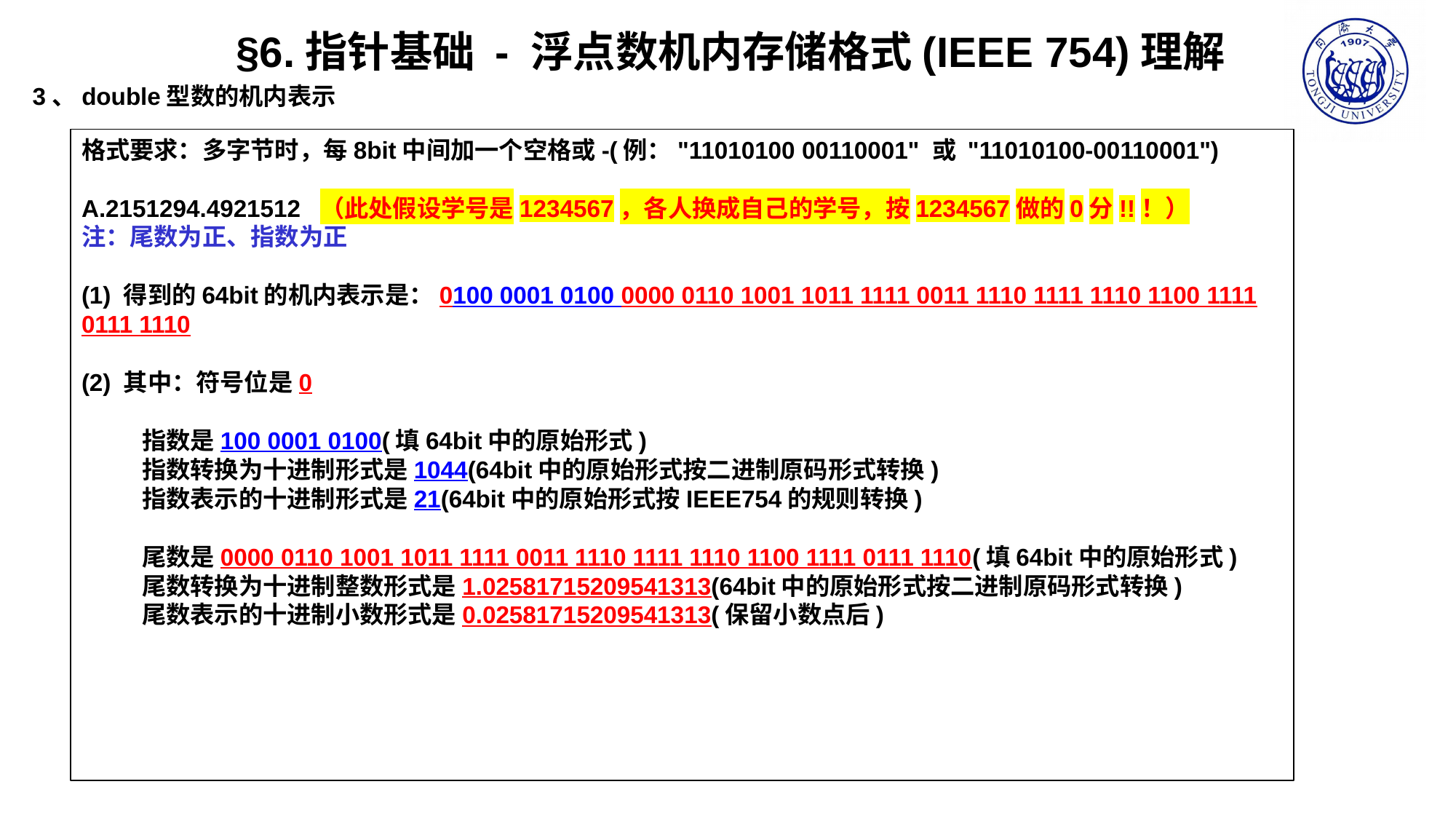

§6.指针基础 - 浮点数机内存储格式(IEEE 754)理解
3、double型数的机内表示
格式要求：多字节时，每8bit中间加一个空格或-(例："11010100 00110001" 或 "11010100-00110001")

A.2151294.4921512  （此处假设学号是1234567，各人换成自己的学号，按1234567做的0分!!！）
注：尾数为正、指数为正

(1) 得到的64bit的机内表示是：0100 0001 0100 0000 0110 1001 1011 1111 0011 1110 1111 1110 1100 1111 0111 1110

(2) 其中：符号位是0

          指数是100 0001 0100(填64bit中的原始形式)
          指数转换为十进制形式是1044(64bit中的原始形式按二进制原码形式转换)
          指数表示的十进制形式是21(64bit中的原始形式按IEEE754的规则转换)

          尾数是0000 0110 1001 1011 1111 0011 1110 1111 1110 1100 1111 0111 1110(填64bit中的原始形式)
          尾数转换为十进制整数形式是1.02581715209541313(64bit中的原始形式按二进制原码形式转换)
          尾数表示的十进制小数形式是0.02581715209541313(保留小数点后)